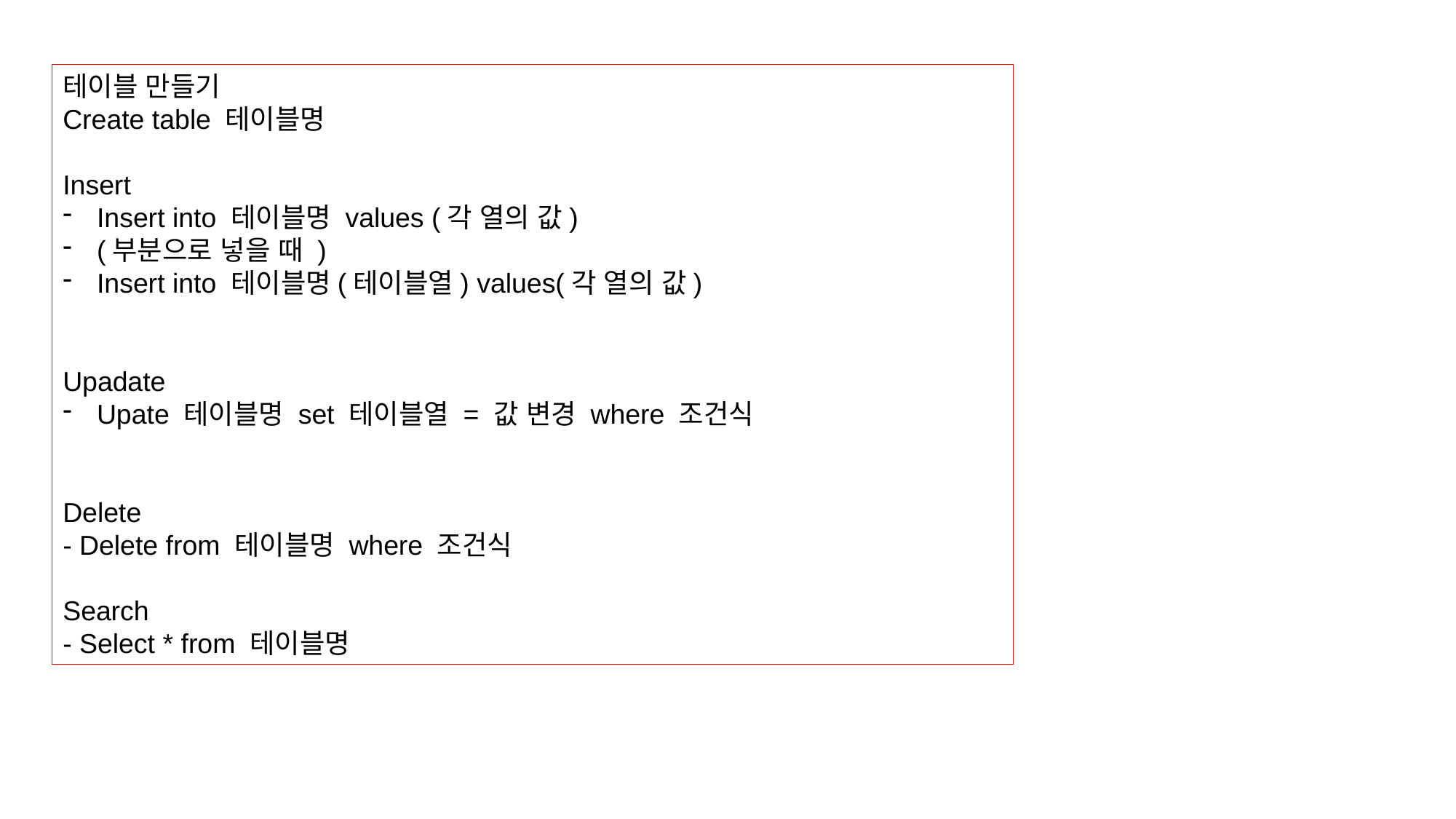

테이블 만들기
Create table 테이블명

Insert
Insert into 테이블명 values (각 열의 값)
(부분으로 넣을 때 )
Insert into 테이블명(테이블열) values(각 열의 값)

Upadate
Upate 테이블명 set 테이블열 = 값 변경 where 조건식

Delete
- Delete from 테이블명 where 조건식

Search
- Select * from 테이블명